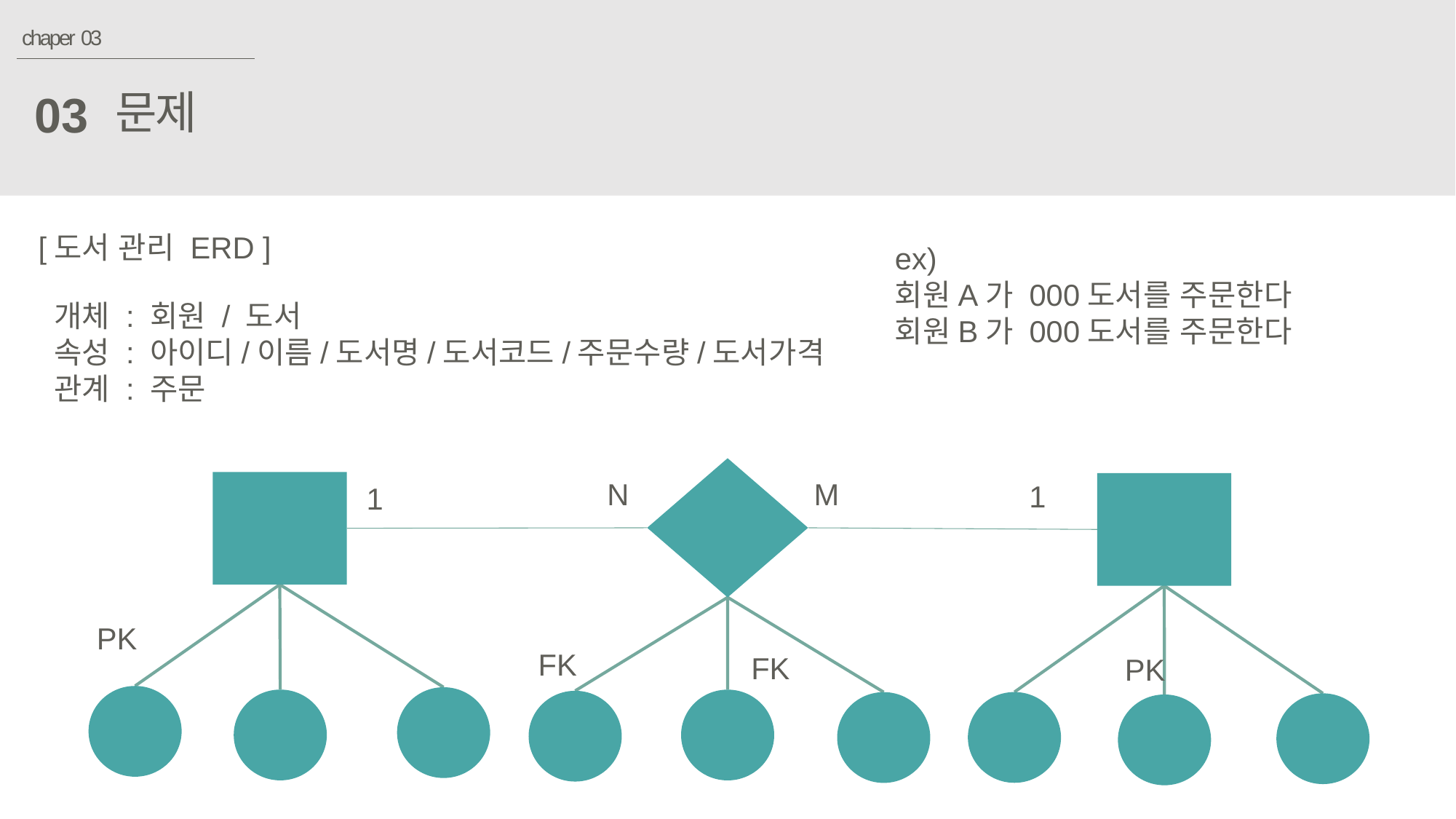

chaper  03
문제
03

[도서 관리 ERD ]
ex)
회원A가 000도서를 주문한다
회원B가 000도서를 주문한다
개체 : 회원 / 도서
속성 : 아이디/이름/도서명/도서코드/주문수량/도서가격
관계 : 주문

N
M

1

1
PK
FK
FK
PK